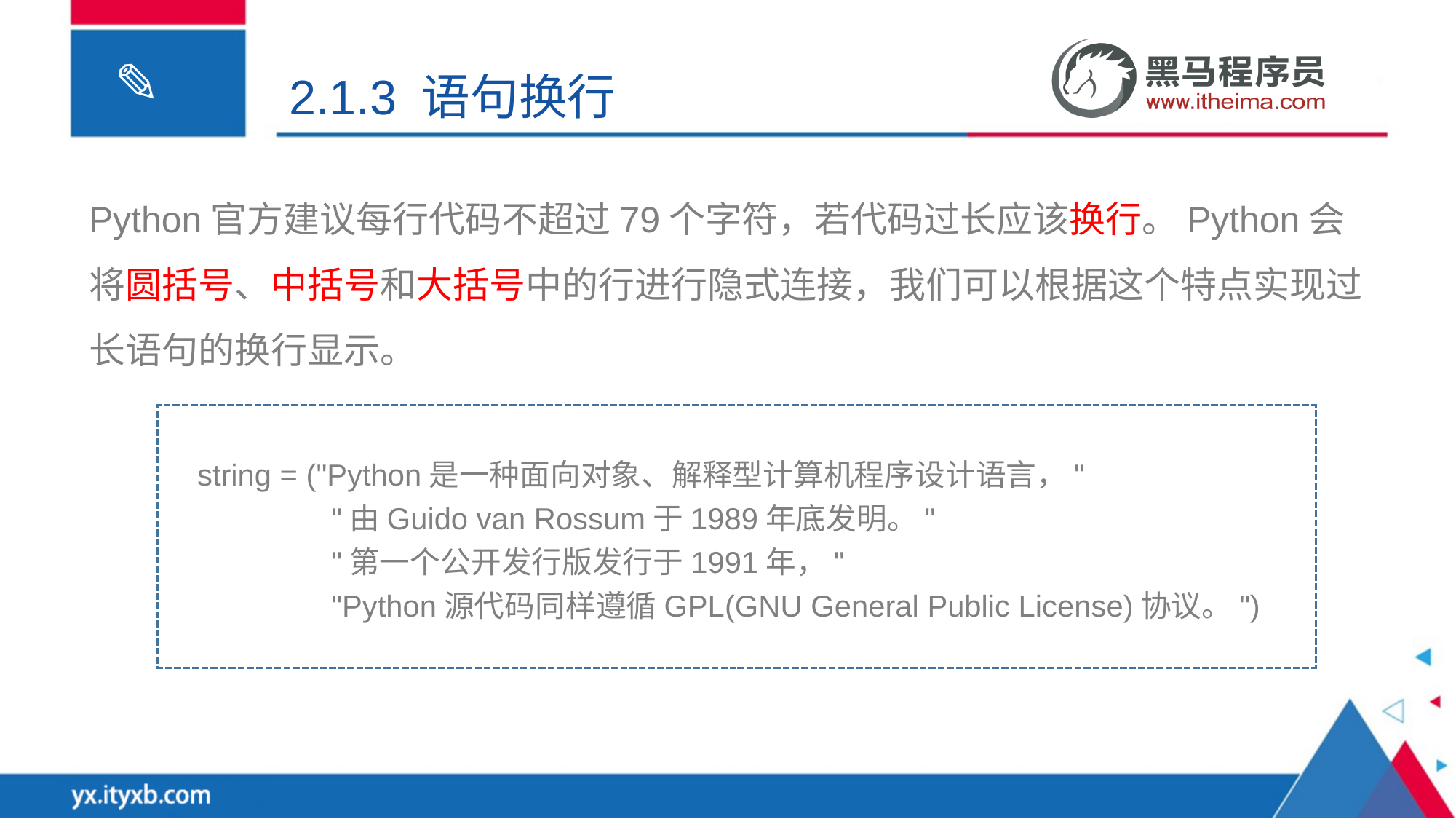

2.1.3 语句换行
Python官方建议每行代码不超过79个字符，若代码过长应该换行。Python会将圆括号、中括号和大括号中的行进行隐式连接，我们可以根据这个特点实现过长语句的换行显示。

string = ("Python是一种面向对象、解释型计算机程序设计语言，"
	   "由Guido van Rossum于1989年底发明。"
	   "第一个公开发行版发行于1991年，"
	   "Python源代码同样遵循GPL(GNU General Public License)协议。")